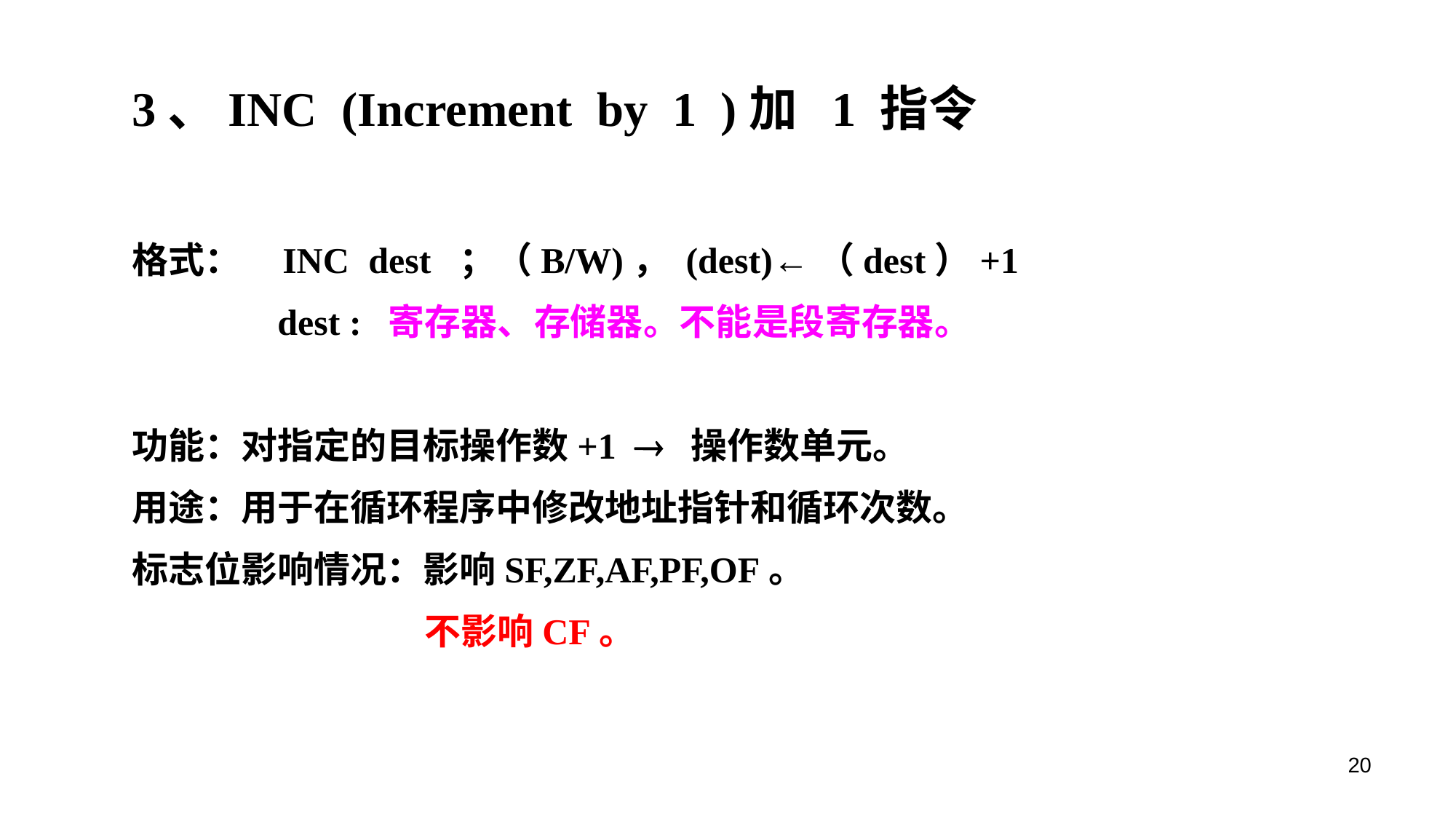

3、INC  (Increment  by  1  )加  1 指令

格式：    INC	  dest	；（B/W)， (dest)←（dest）+1
	    dest :  寄存器、存储器。不能是段寄存器。

功能：对指定的目标操作数+1  →  操作数单元。
用途：用于在循环程序中修改地址指针和循环次数。
标志位影响情况：影响SF,ZF,AF,PF,OF。
		        不影响CF。
20